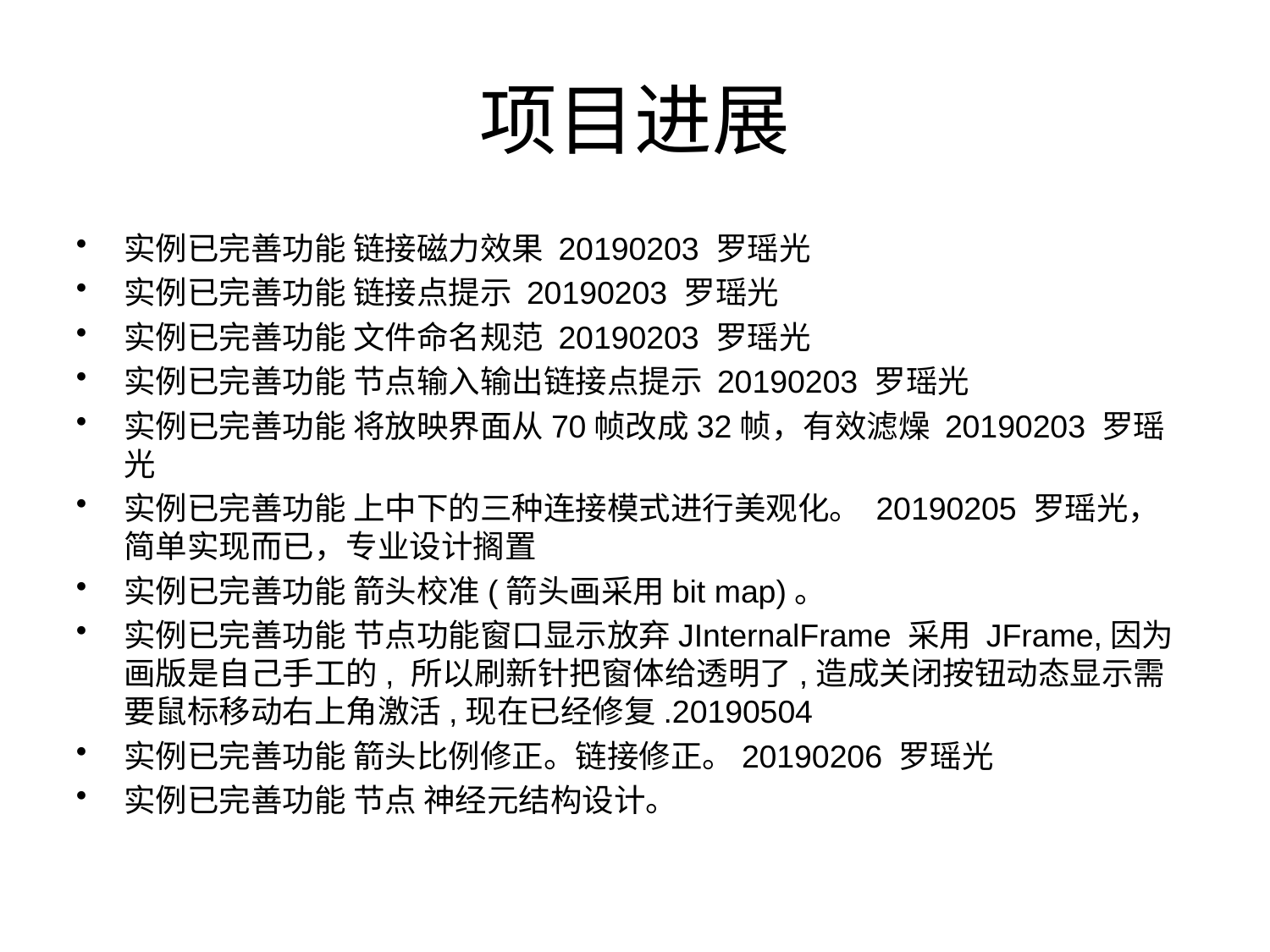

# 项目进展
实例已完善功能 链接磁力效果 20190203 罗瑶光
实例已完善功能 链接点提示 20190203 罗瑶光
实例已完善功能 文件命名规范 20190203 罗瑶光
实例已完善功能 节点输入输出链接点提示 20190203 罗瑶光
实例已完善功能 将放映界面从70帧改成32帧，有效滤燥 20190203 罗瑶光
实例已完善功能 上中下的三种连接模式进行美观化。 20190205 罗瑶光， 简单实现而已，专业设计搁置
实例已完善功能 箭头校准(箭头画采用bit map)。
实例已完善功能 节点功能窗口显示放弃JInternalFrame 采用 JFrame,因为画版是自己手工的, 所以刷新针把窗体给透明了,造成关闭按钮动态显示需要鼠标移动右上角激活,现在已经修复.20190504
实例已完善功能 箭头比例修正。链接修正。20190206 罗瑶光
实例已完善功能 节点 神经元结构设计。